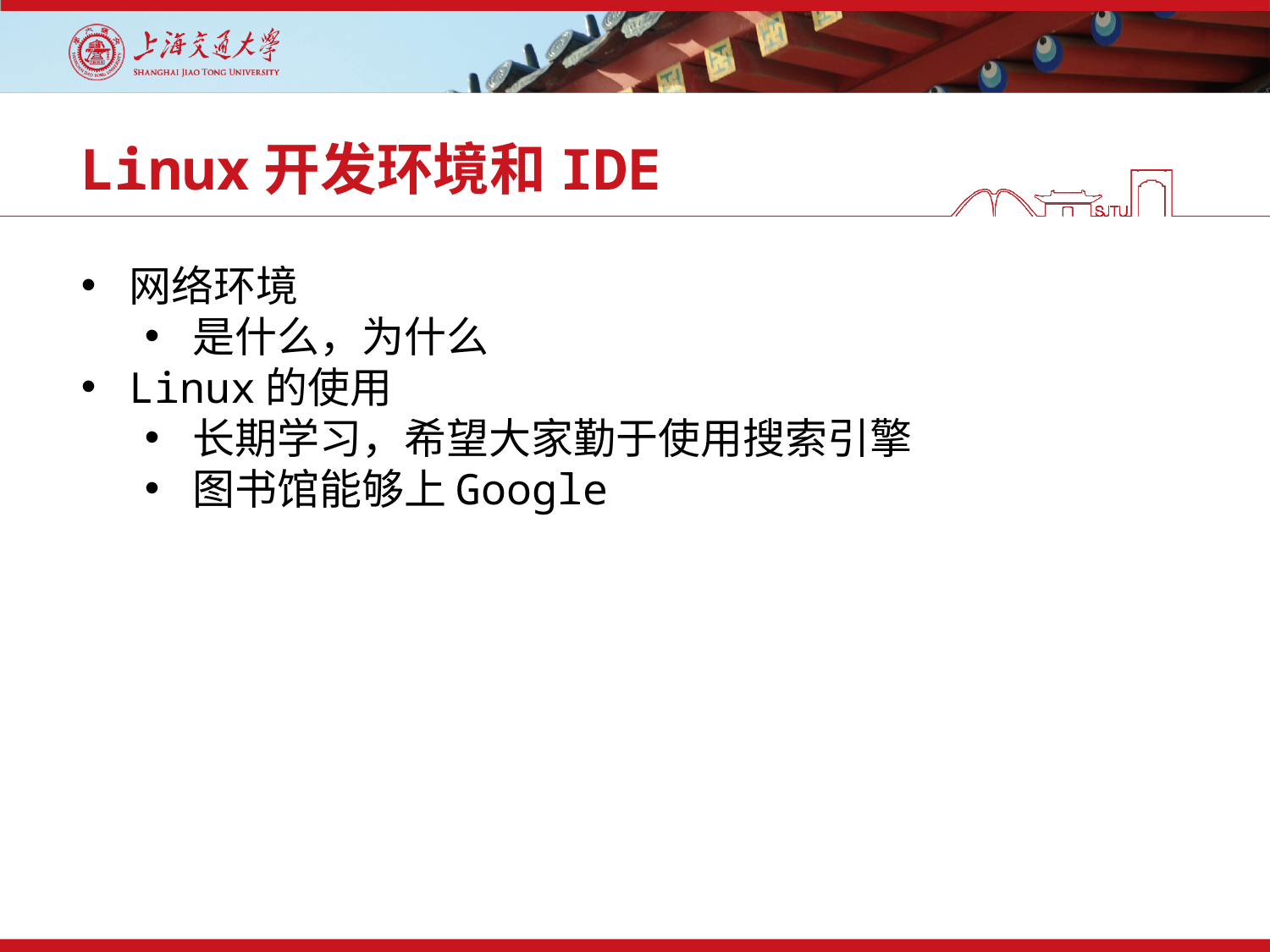

# Linux开发环境和IDE
网络环境
是什么，为什么
Linux的使用
长期学习，希望大家勤于使用搜索引擎
图书馆能够上Google